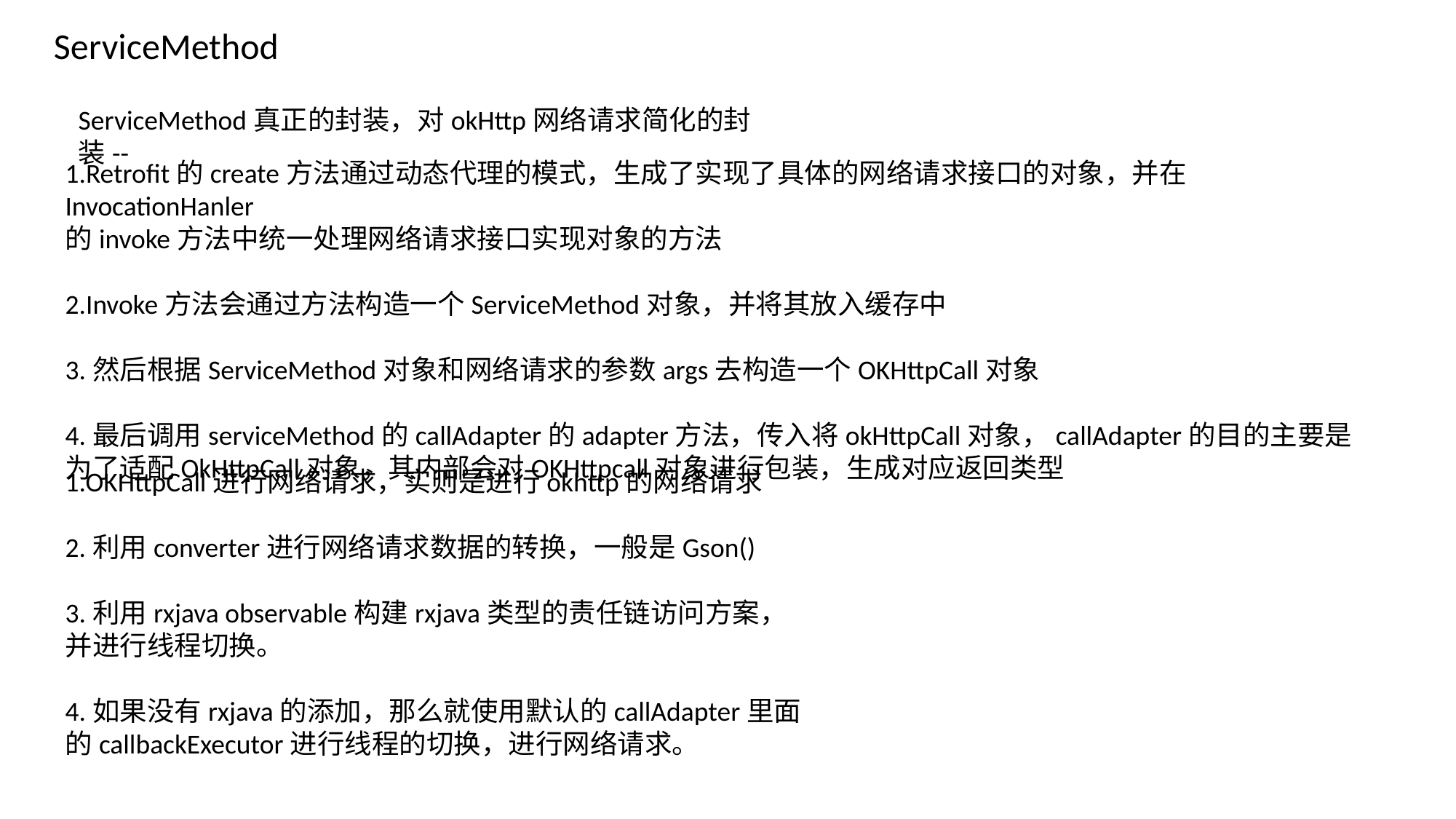

ServiceMethod
ServiceMethod真正的封装，对okHttp网络请求简化的封装--
1.Retrofit的create方法通过动态代理的模式，生成了实现了具体的网络请求接口的对象，并在InvocationHanler
的invoke方法中统一处理网络请求接口实现对象的方法

2.Invoke方法会通过方法构造一个ServiceMethod对象，并将其放入缓存中

3.然后根据ServiceMethod对象和网络请求的参数args去构造一个OKHttpCall对象

4.最后调用serviceMethod的callAdapter的adapter方法，传入将okHttpCall对象，callAdapter的目的主要是为了适配OkHttpCall对象，其内部会对OKHttpcall对象进行包装，生成对应返回类型
1.OKHttpCall进行网络请求，实则是进行okhttp的网络请求

2.利用converter进行网络请求数据的转换，一般是Gson()

3.利用rxjava observable构建rxjava类型的责任链访问方案，并进行线程切换。

4.如果没有rxjava的添加，那么就使用默认的callAdapter里面的callbackExecutor进行线程的切换，进行网络请求。